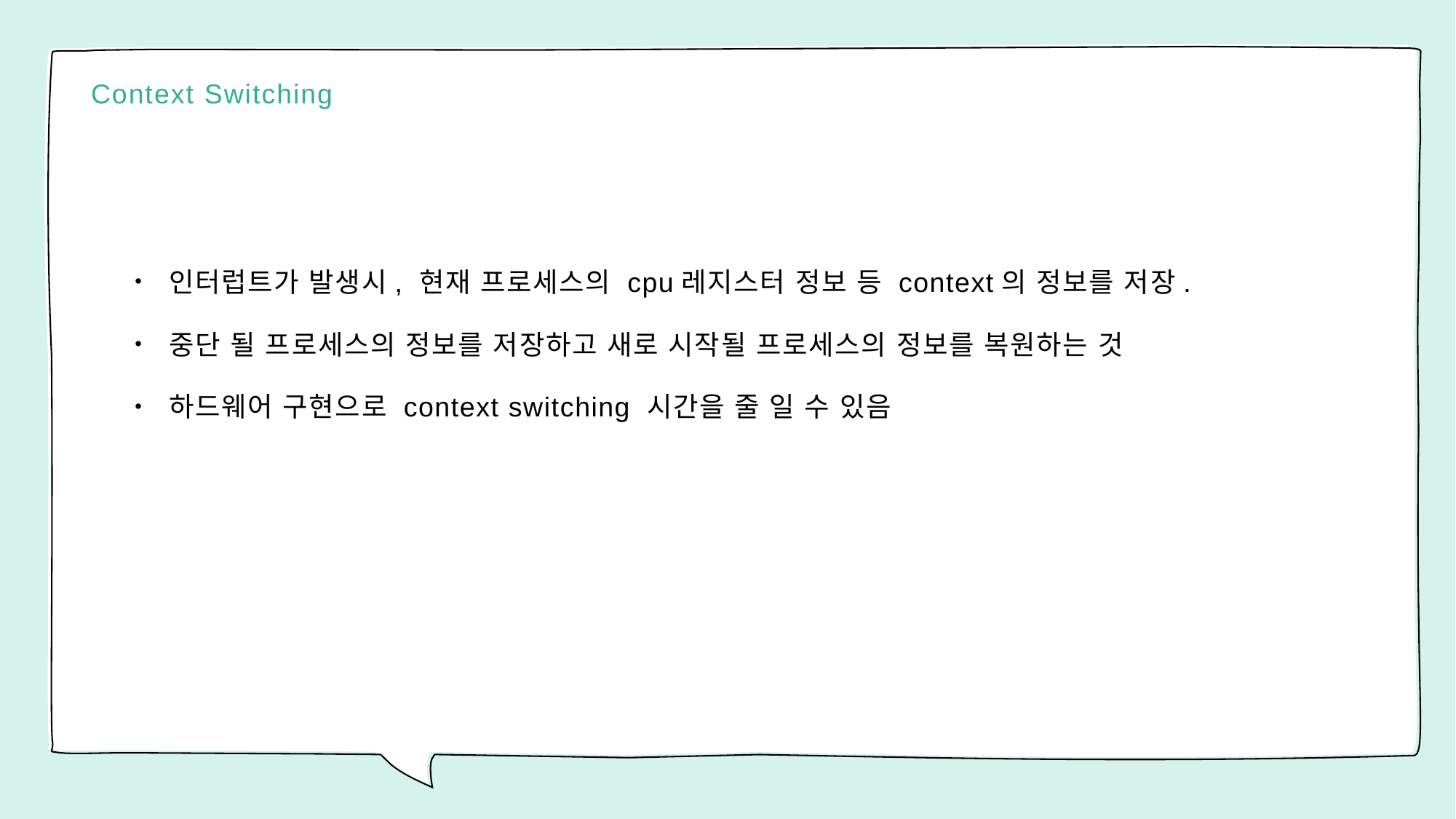

# Context Switching
인터럽트가 발생시, 현재 프로세스의 cpu레지스터 정보 등 context의 정보를 저장.
중단 될 프로세스의 정보를 저장하고 새로 시작될 프로세스의 정보를 복원하는 것
하드웨어 구현으로 context switching 시간을 줄 일 수 있음